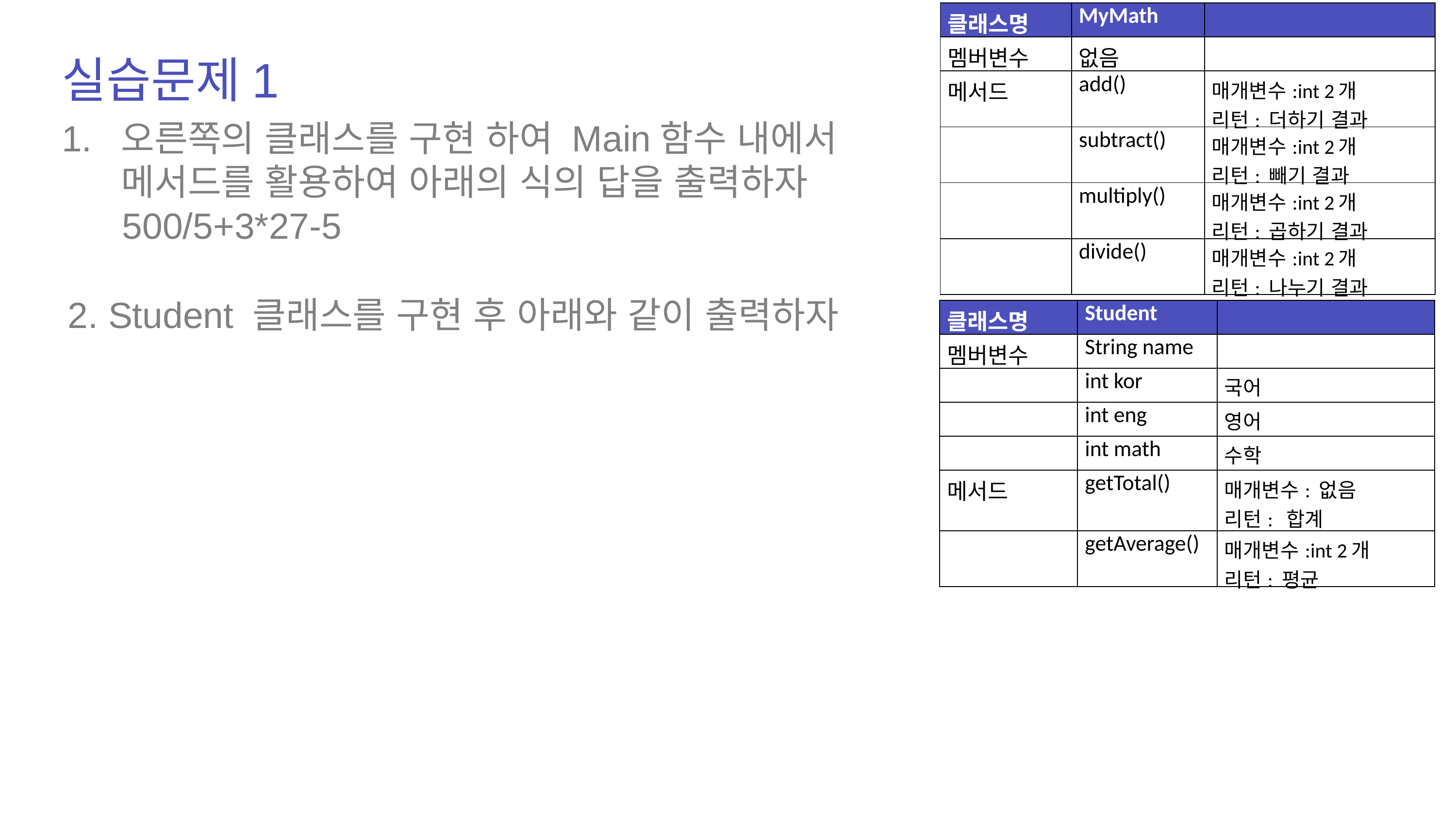

| 클래스명 | MyMath |  |
| --- | --- | --- |
| 멤버변수 | 없음 |  |
| 메서드 | add() | 매개변수:int 2개 리턴: 더하기 결과 |
|  | subtract() | 매개변수:int 2개 리턴: 빼기 결과 |
|  | multiply() | 매개변수:int 2개 리턴: 곱하기 결과 |
|  | divide() | 매개변수:int 2개 리턴: 나누기 결과 |
실습문제1
오른쪽의 클래스를 구현 하여 Main함수 내에서 메서드를 활용하여 아래의 식의 답을 출력하자
      500/5+3*27-5
2. Student 클래스를 구현 후 아래와 같이 출력하자
| 클래스명 | Student |  |
| --- | --- | --- |
| 멤버변수 | String name |  |
|  | int kor | 국어 |
|  | int eng | 영어 |
|  | int math | 수학 |
| 메서드 | getTotal() | 매개변수: 없음 리턴: 합계 |
|  | getAverage() | 매개변수:int 2개 리턴: 평균 |